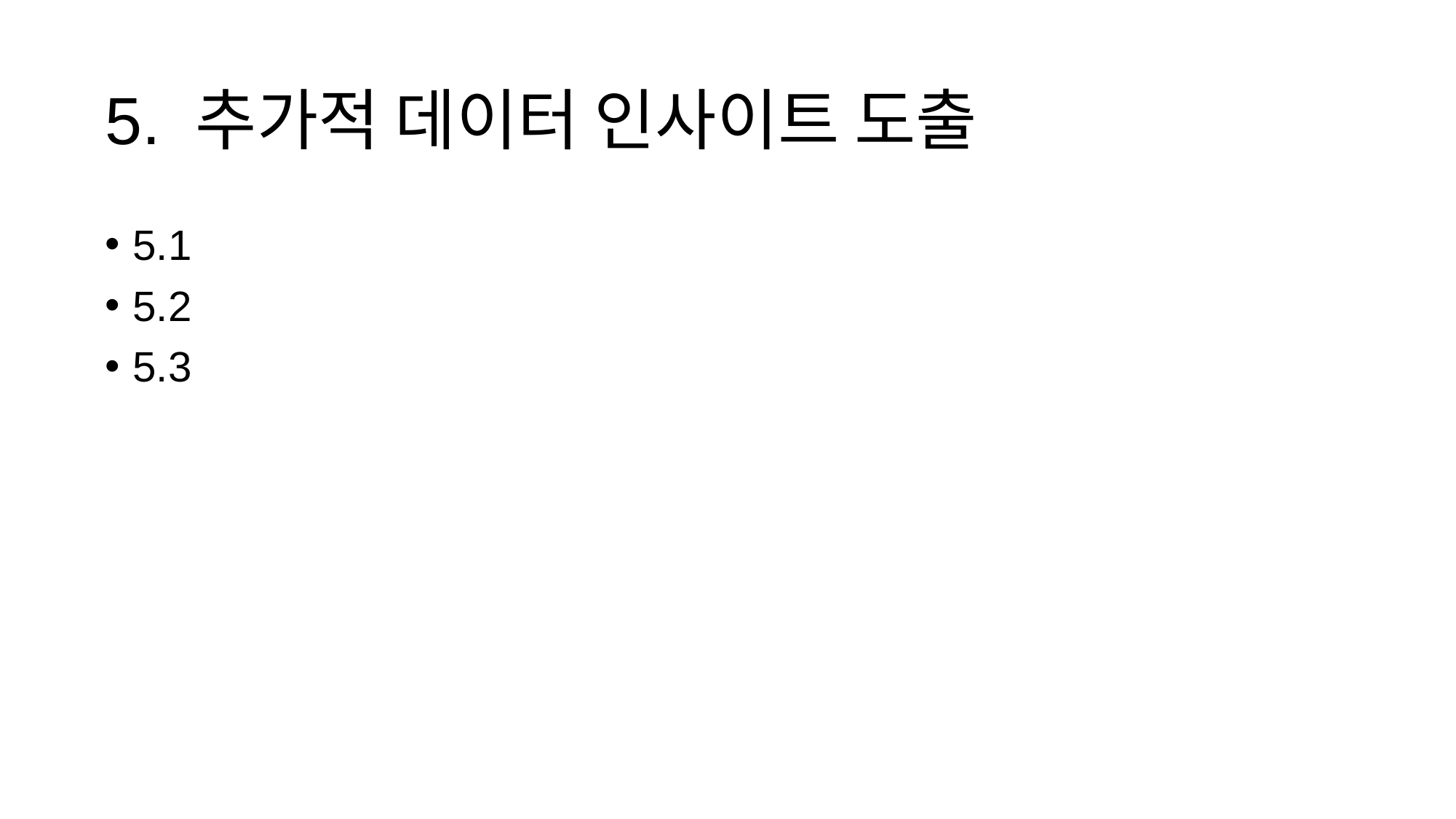

# 5. 추가적 데이터 인사이트 도출
5.1
5.2
5.3